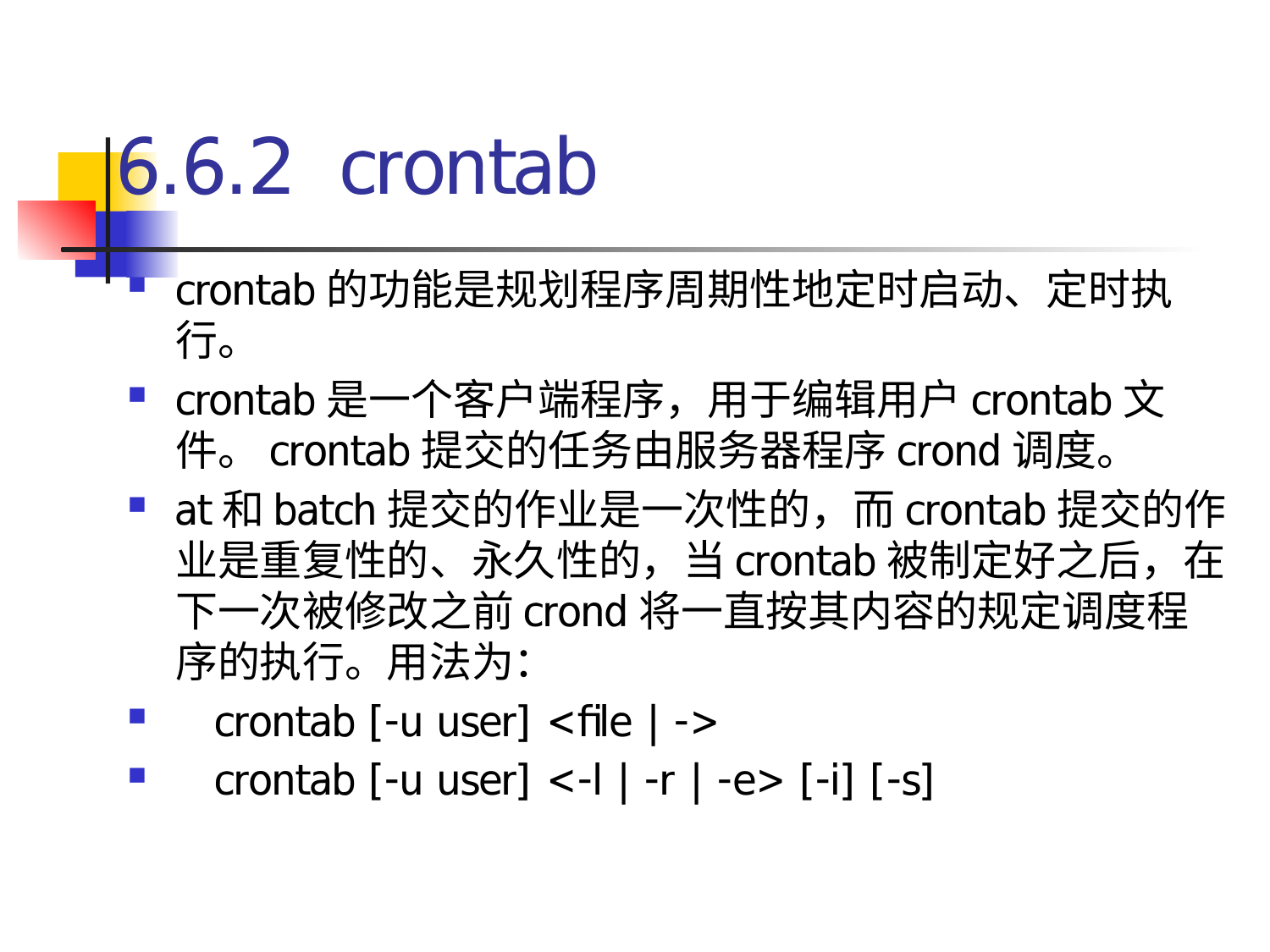

# 6.6.2  crontab
crontab的功能是规划程序周期性地定时启动、定时执行。
crontab是一个客户端程序，用于编辑用户crontab文件。crontab提交的任务由服务器程序crond调度。
at和batch提交的作业是一次性的，而crontab提交的作业是重复性的、永久性的，当crontab被制定好之后，在下一次被修改之前crond将一直按其内容的规定调度程序的执行。用法为：
   crontab [-u user] <file | ->
   crontab [-u user] <-l | -r | -e> [-i] [-s]